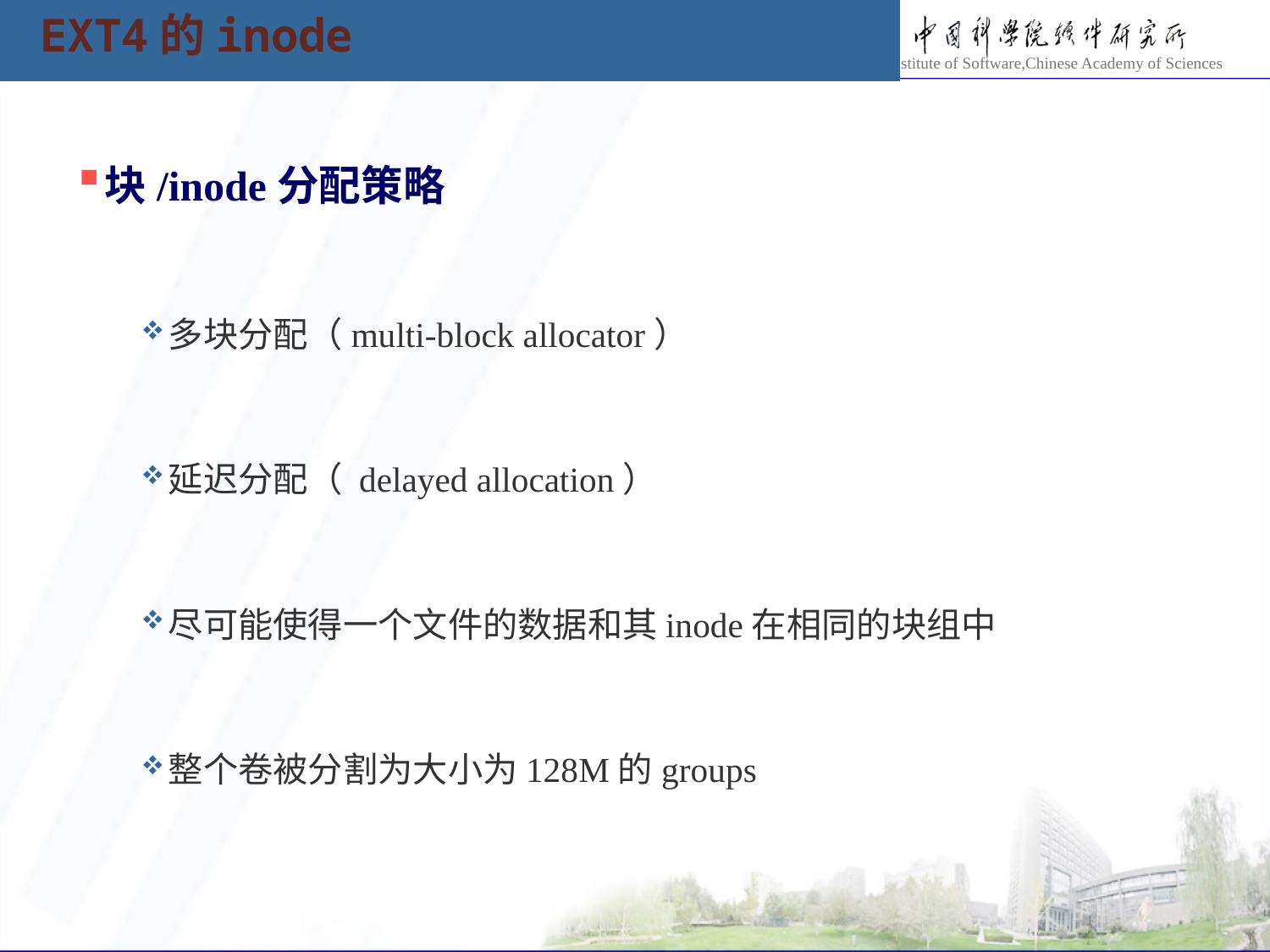

EXT4的inode
块/inode分配策略

多块分配（multi-block allocator）

延迟分配（ delayed allocation）

尽可能使得一个文件的数据和其inode在相同的块组中

整个卷被分割为大小为128M的groups